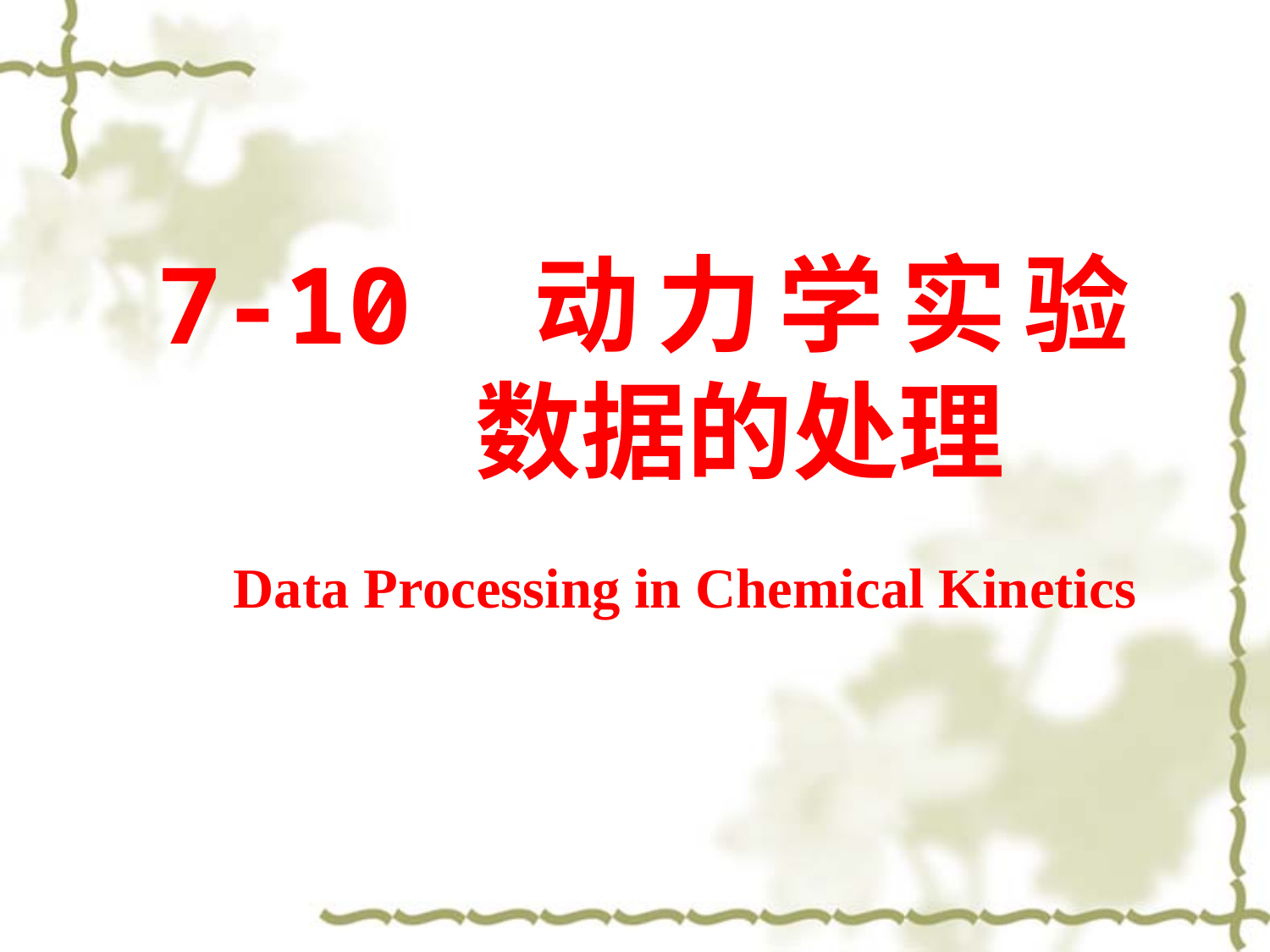

7-10 动力学实验数据的处理
Data Processing in Chemical Kinetics